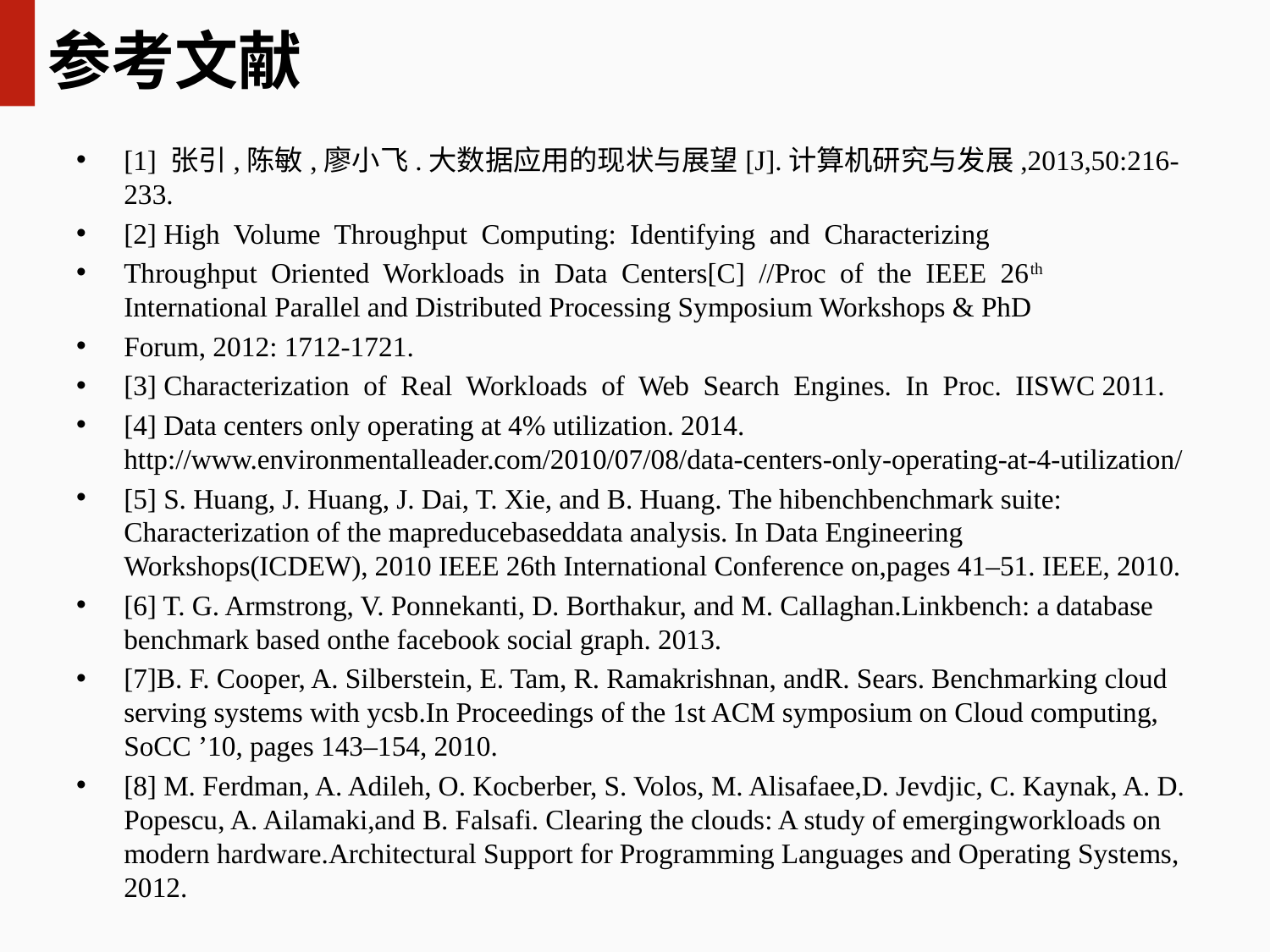

# 参考文献
[1] 张引,陈敏,廖小飞.大数据应用的现状与展望[J].计算机研究与发展,2013,50:216-233.
[2] High  Volume  Throughput  Computing:  Identifying  and  Characterizing
Throughput  Oriented  Workloads  in  Data  Centers[C]  //Proc  of  the  IEEE  26th International Parallel and Distributed Processing Symposium Workshops & PhD
Forum, 2012: 1712-1721.
[3] Characterization  of  Real  Workloads  of  Web  Search  Engines.  In  Proc.  IISWC 2011.
[4] Data centers only operating at 4% utilization. 2014. http://www.environmentalleader.com/2010/07/08/data-centers-only-operating-at-4-utilization/
[5] S. Huang, J. Huang, J. Dai, T. Xie, and B. Huang. The hibenchbenchmark suite: Characterization of the mapreducebaseddata analysis. In Data Engineering Workshops(ICDEW), 2010 IEEE 26th International Conference on,pages 41–51. IEEE, 2010.
[6] T. G. Armstrong, V. Ponnekanti, D. Borthakur, and M. Callaghan.Linkbench: a database benchmark based onthe facebook social graph. 2013.
[7]B. F. Cooper, A. Silberstein, E. Tam, R. Ramakrishnan, andR. Sears. Benchmarking cloud serving systems with ycsb.In Proceedings of the 1st ACM symposium on Cloud computing, SoCC ’10, pages 143–154, 2010.
[8] M. Ferdman, A. Adileh, O. Kocberber, S. Volos, M. Alisafaee,D. Jevdjic, C. Kaynak, A. D. Popescu, A. Ailamaki,and B. Falsafi. Clearing the clouds: A study of emergingworkloads on modern hardware.Architectural Support for Programming Languages and Operating Systems, 2012.